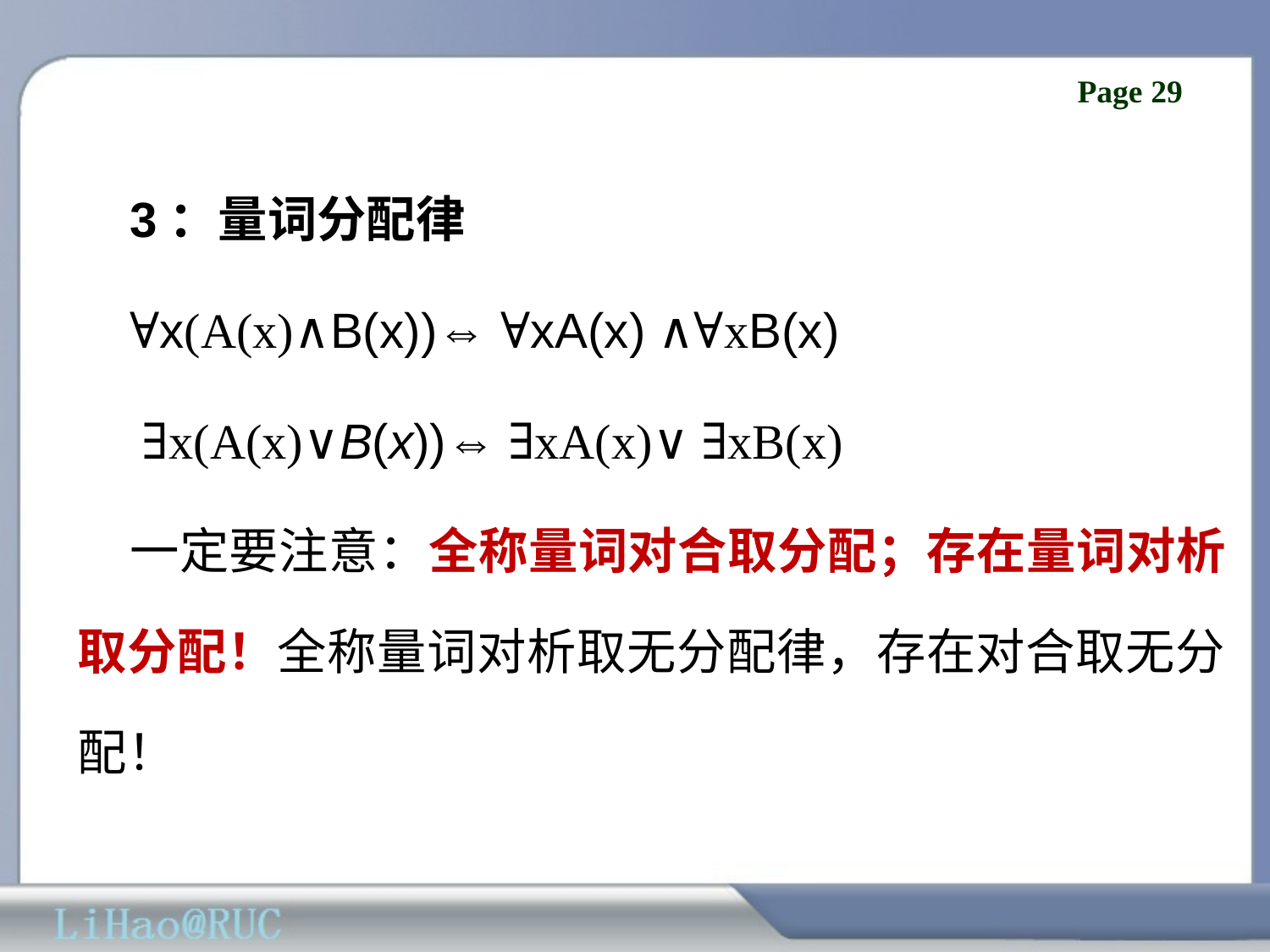

3：量词分配律
∀x(A(x)∧B(x))⇔ ∀xA(x) ∧∀xB(x)
 ∃x(A(x)∨B(x))⇔ ∃xA(x)∨ ∃xB(x)
一定要注意：全称量词对合取分配；存在量词对析取分配！全称量词对析取无分配律，存在对合取无分配！